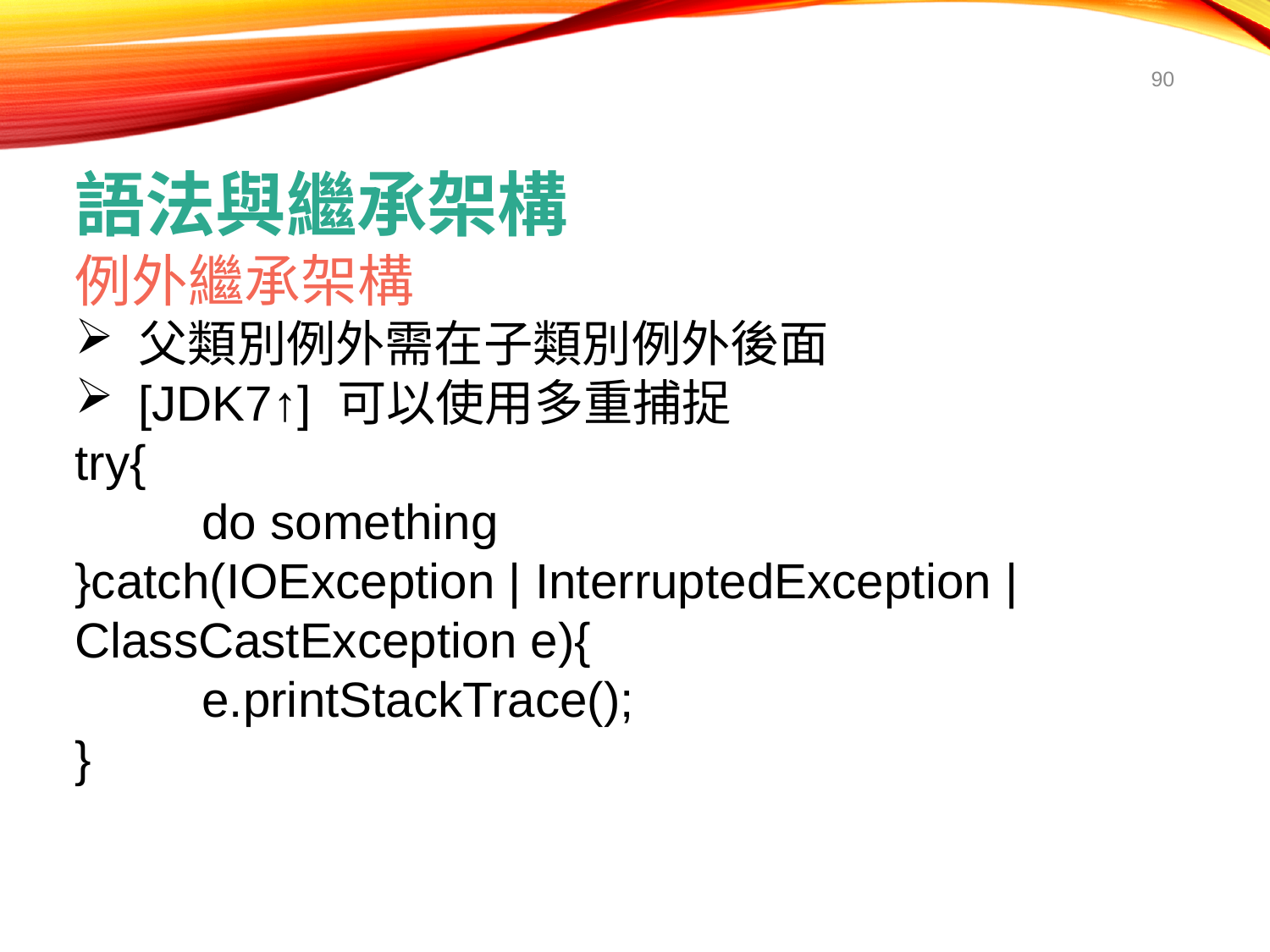

90
語法與繼承架構
例外繼承架構
父類別例外需在子類別例外後面
[JDK7↑] 可以使用多重捕捉
try{
	do something
}catch(IOException | InterruptedException | ClassCastException e){
	e.printStackTrace();
}